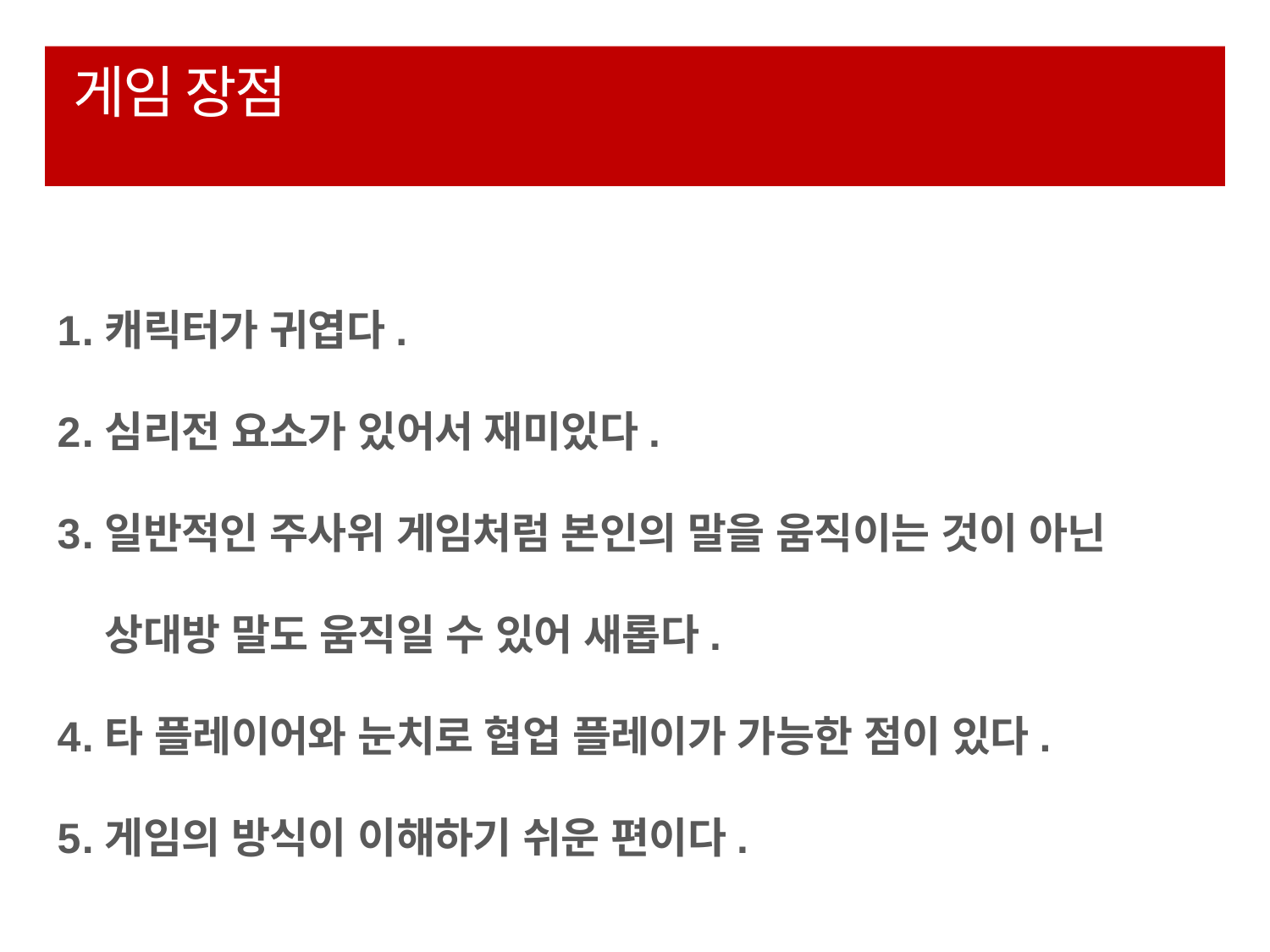

# 게임 장점
캐릭터가 귀엽다.
심리전 요소가 있어서 재미있다.
일반적인 주사위 게임처럼 본인의 말을 움직이는 것이 아닌 상대방 말도 움직일 수 있어 새롭다.
타 플레이어와 눈치로 협업 플레이가 가능한 점이 있다.
게임의 방식이 이해하기 쉬운 편이다.